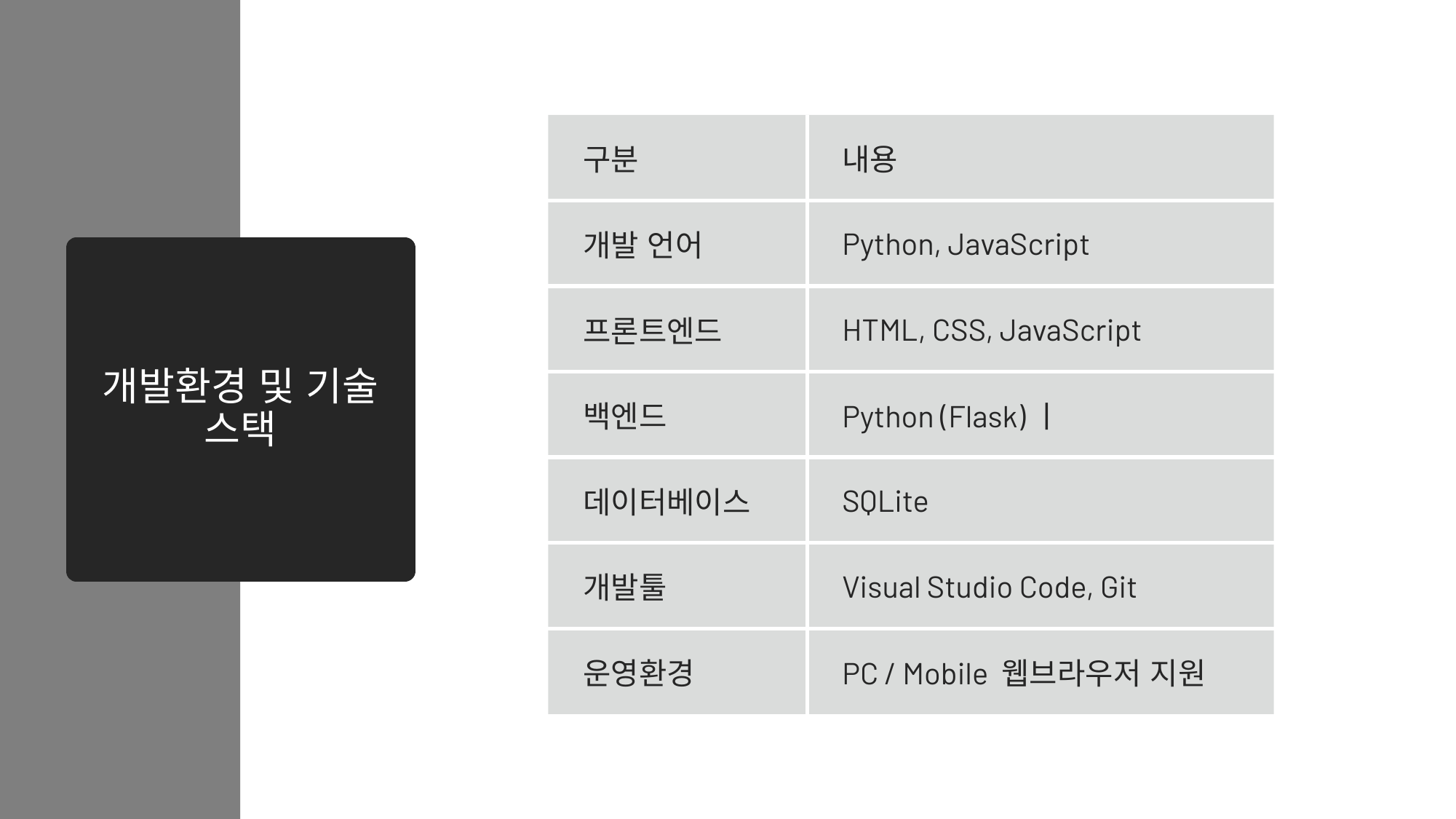

| 구분 | 내용 |
| --- | --- |
| 개발 언어 | Python, JavaScript |
| 프론트엔드 | HTML, CSS, JavaScript |
| 백엔드 | Python (Flask)ㅣ |
| 데이터베이스 | SQLite |
| 개발툴 | Visual Studio Code, Git |
| 운영환경 | PC / Mobile 웹브라우저 지원 |
# 개발환경 및 기술 스택